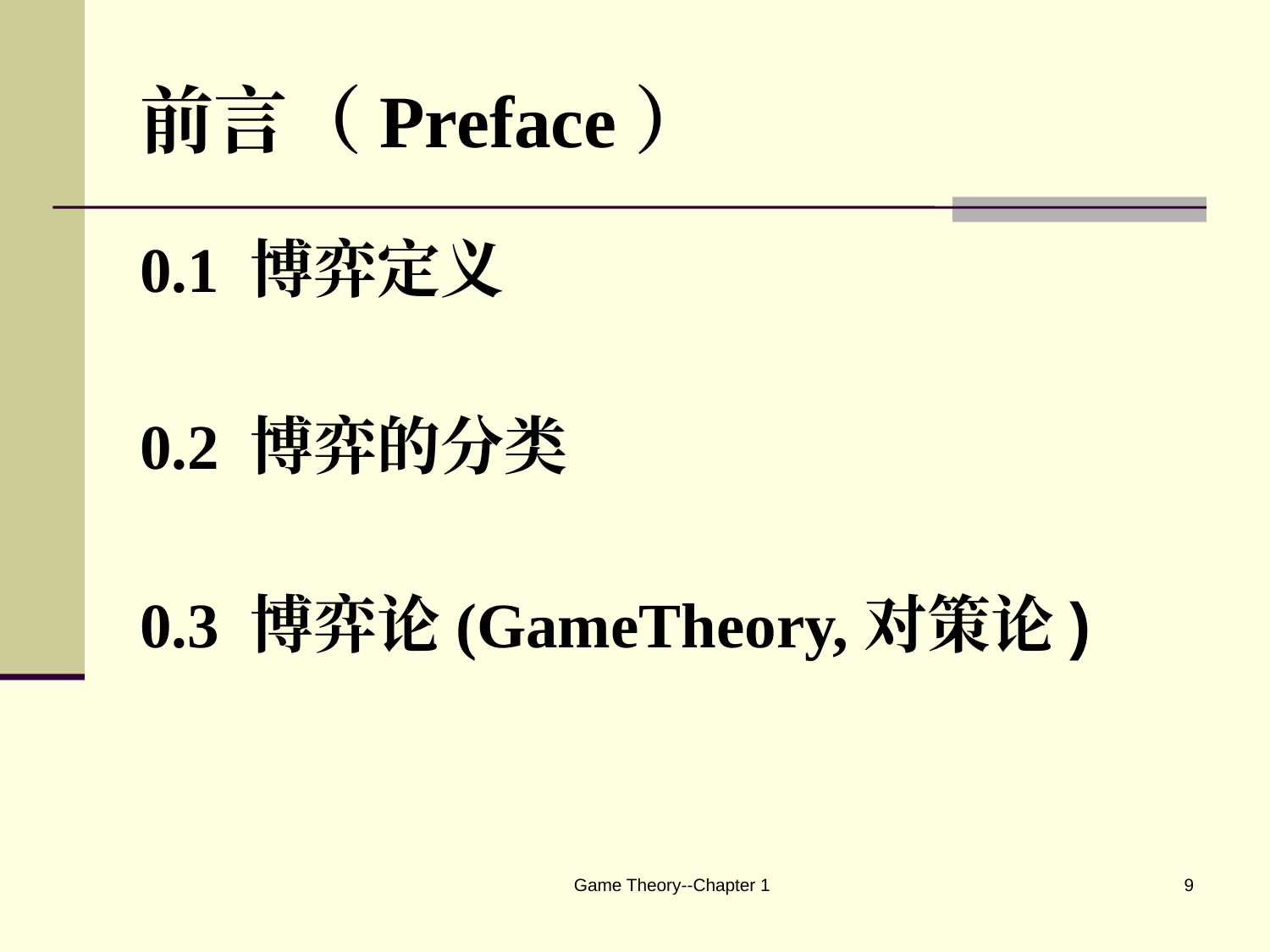

# 前言（Preface）
0.1 博弈定义

0.2 博弈的分类

0.3 博弈论(GameTheory,对策论)

Game Theory--Chapter 1
9